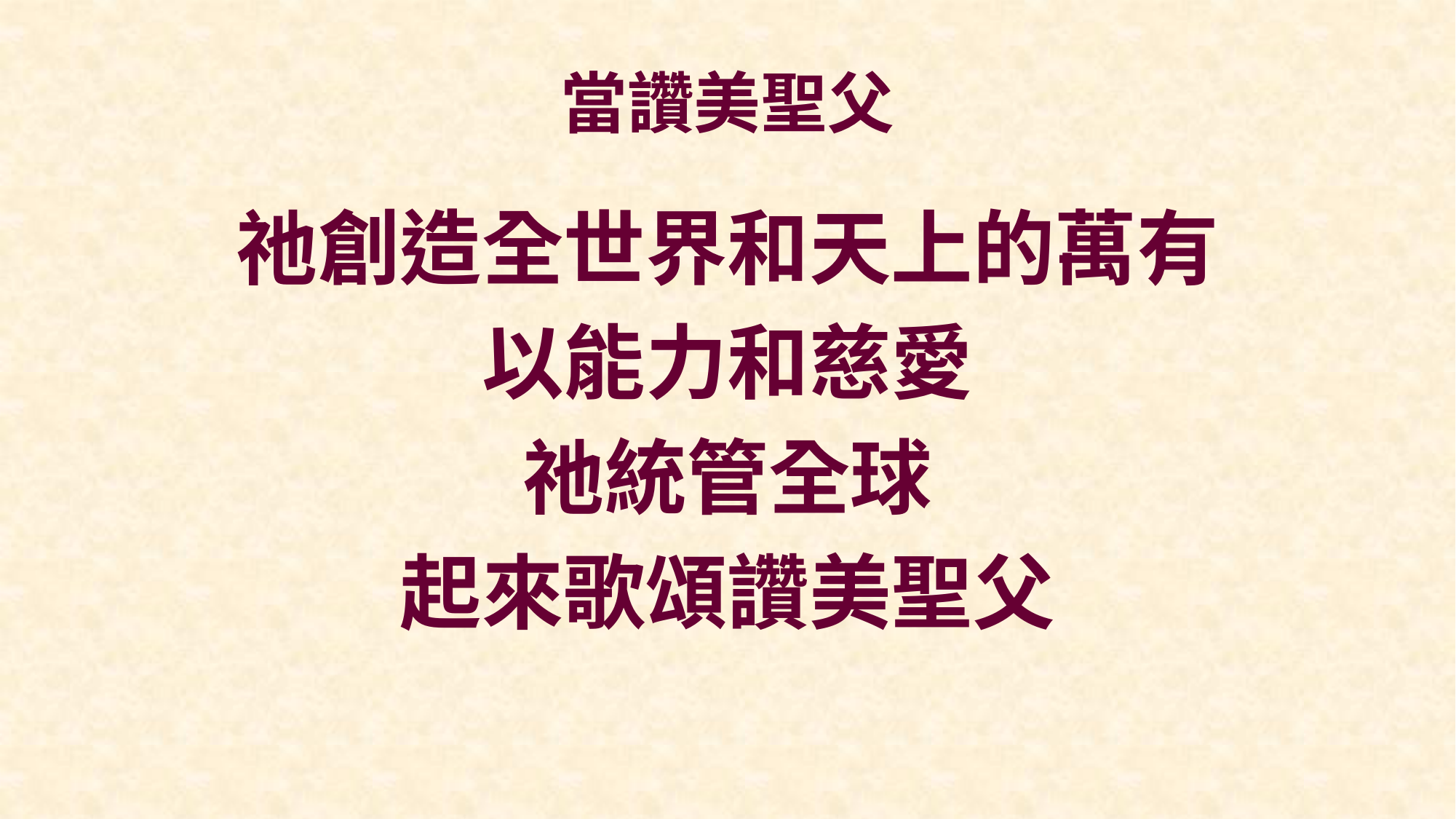

# 當讚美聖父
祂創造全世界和天上的萬有
以能力和慈愛
祂統管全球
起來歌頌讚美聖父